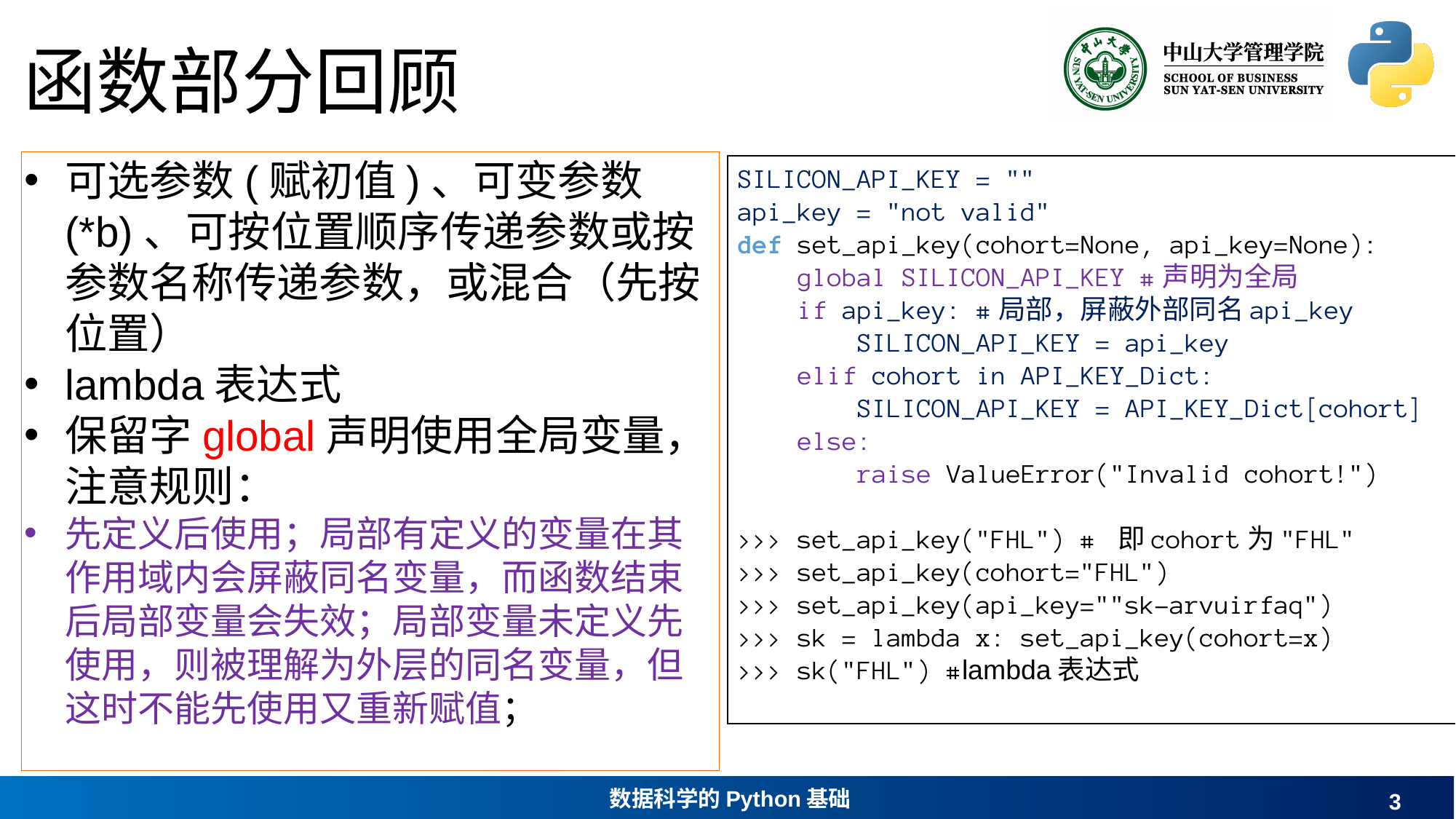

# 函数部分回顾
可选参数(赋初值)、可变参数(*b)、可按位置顺序传递参数或按参数名称传递参数，或混合（先按位置）
lambda表达式
保留字global声明使用全局变量，注意规则：
先定义后使用；局部有定义的变量在其作用域内会屏蔽同名变量，而函数结束后局部变量会失效；局部变量未定义先使用，则被理解为外层的同名变量，但这时不能先使用又重新赋值；
SILICON_API_KEY = ""
api_key = "not valid"
def set_api_key(cohort=None, api_key=None):
    global SILICON_API_KEY #声明为全局
    if api_key: #局部，屏蔽外部同名api_key
        SILICON_API_KEY = api_key
    elif cohort in API_KEY_Dict:
        SILICON_API_KEY = API_KEY_Dict[cohort]
    else:
        raise ValueError("Invalid cohort!")

>>> set_api_key("FHL") # 即cohort为"FHL"
>>> set_api_key(cohort="FHL")
>>> set_api_key(api_key=""sk-arvuirfaq")
>>> sk = lambda x: set_api_key(cohort=x)
>>> sk("FHL") #lambda表达式